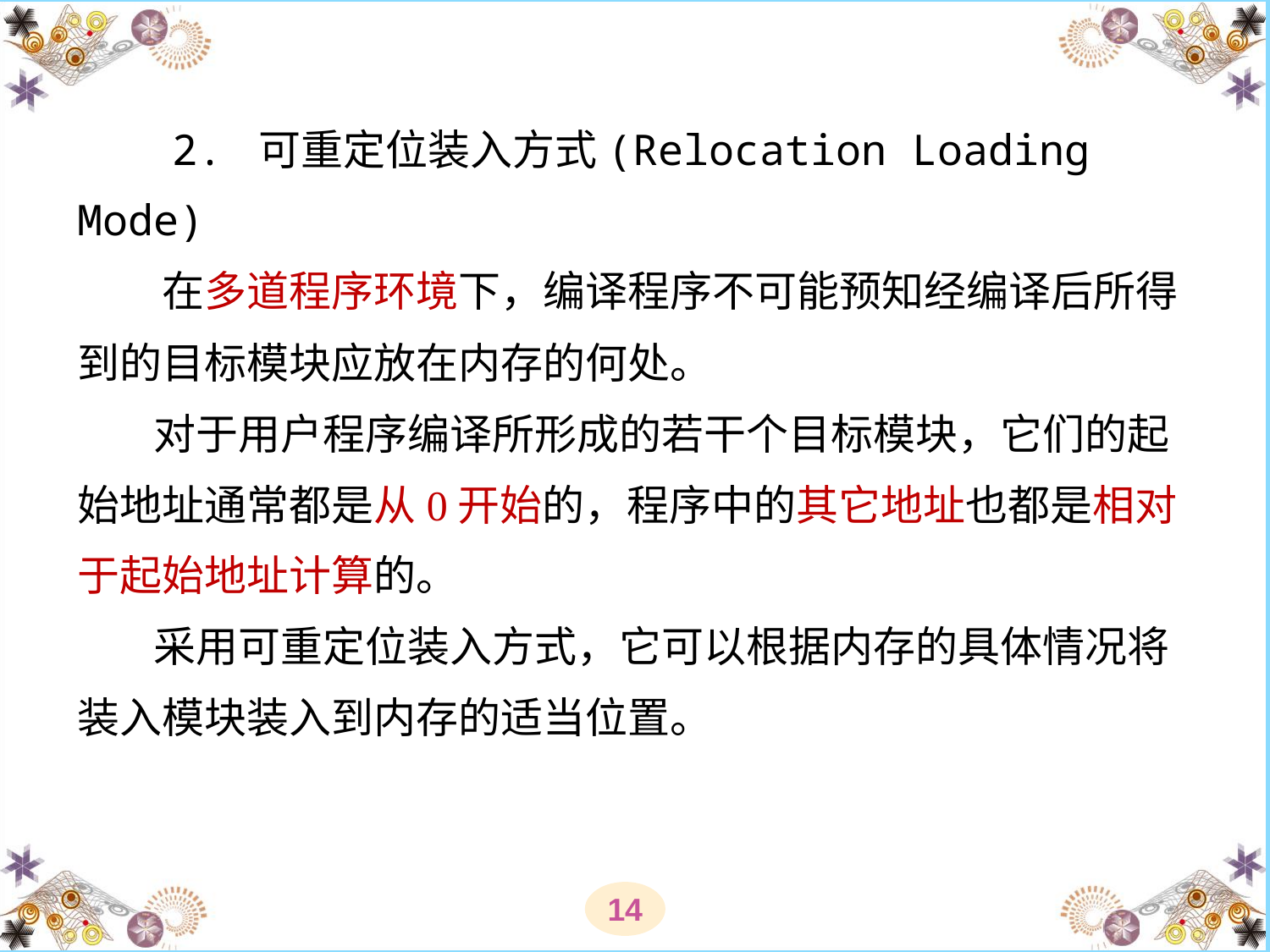

# 2. 可重定位装入方式(Relocation Loading Mode) 　　在多道程序环境下，编译程序不可能预知经编译后所得到的目标模块应放在内存的何处。 对于用户程序编译所形成的若干个目标模块，它们的起始地址通常都是从0开始的，程序中的其它地址也都是相对于起始地址计算的。 采用可重定位装入方式，它可以根据内存的具体情况将装入模块装入到内存的适当位置。